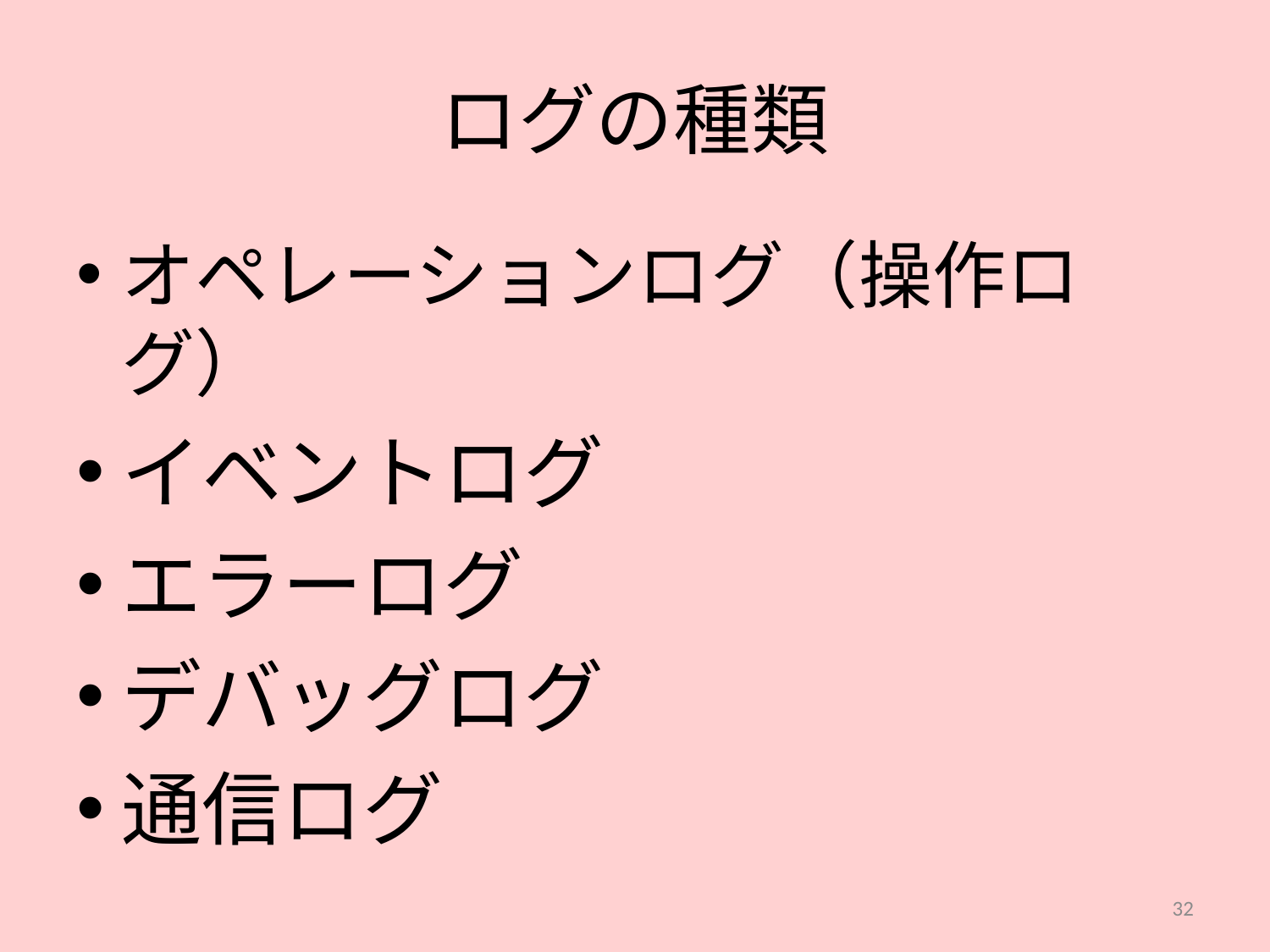

# ログの種類
オペレーションログ（操作ログ）
イベントログ
エラーログ
デバッグログ
通信ログ

32